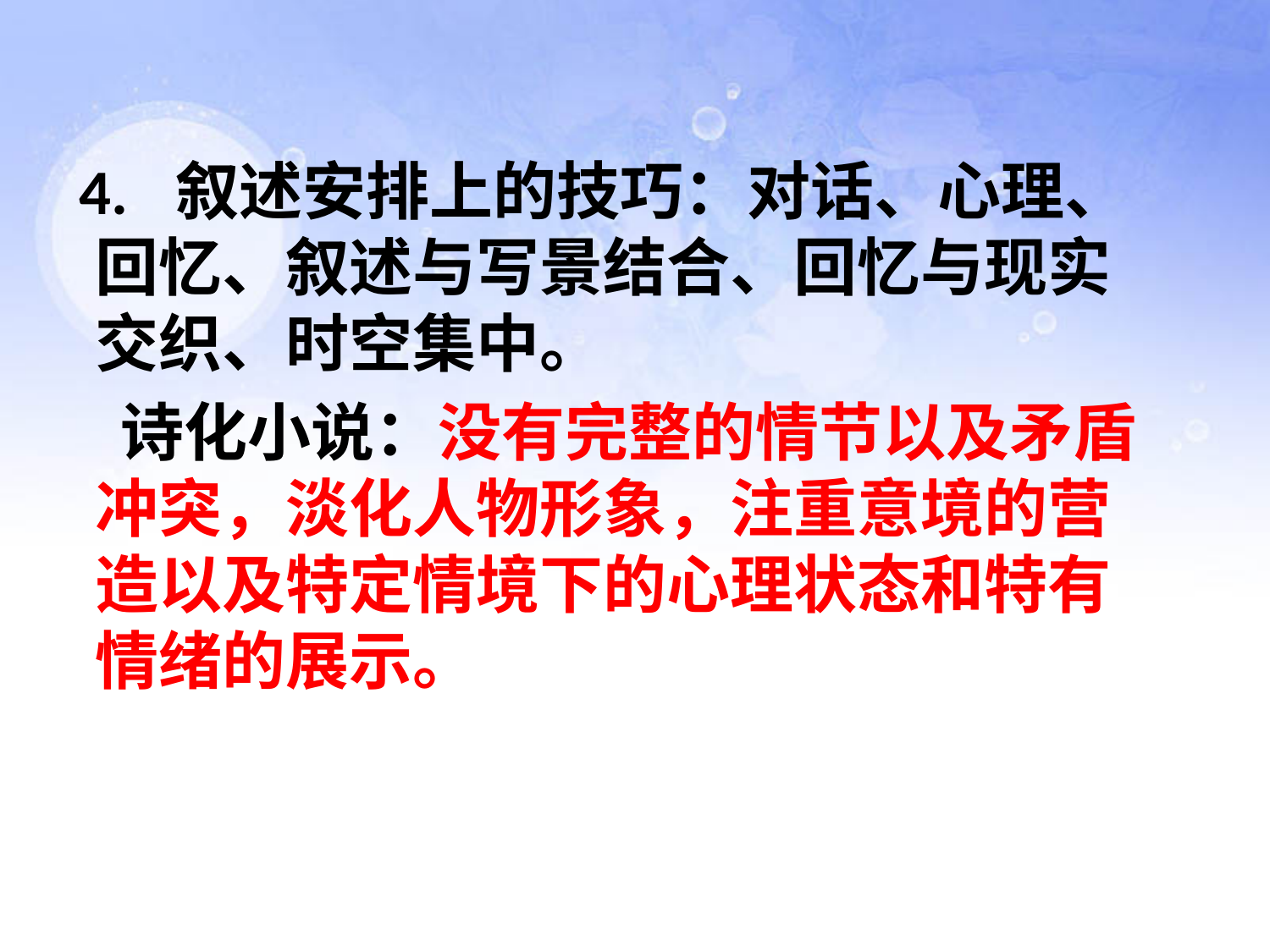

4. 叙述安排上的技巧：对话、心理、回忆、叙述与写景结合、回忆与现实交织、时空集中。
    诗化小说：没有完整的情节以及矛盾冲突，淡化人物形象，注重意境的营造以及特定情境下的心理状态和特有情绪的展示。